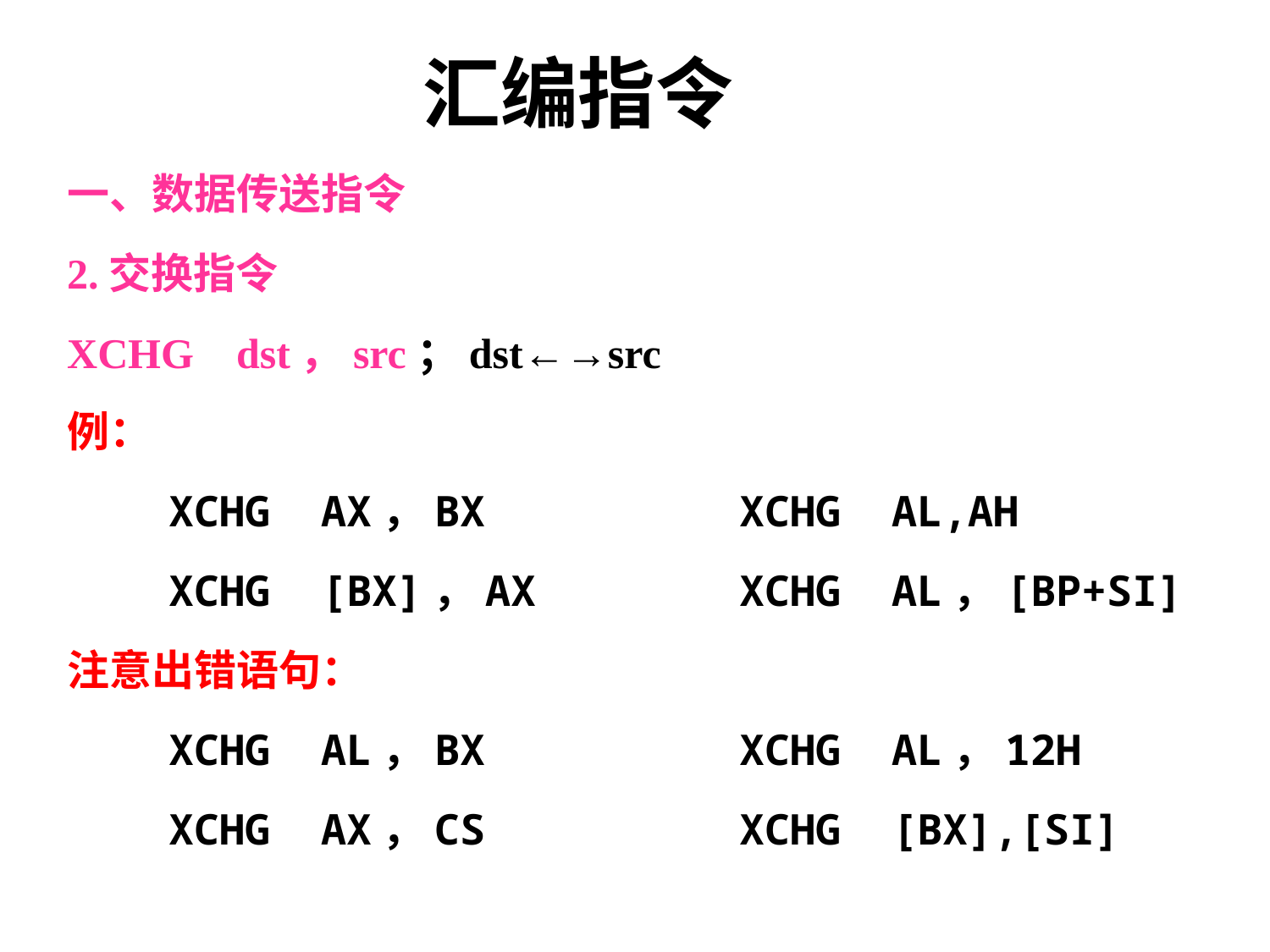

# 汇编指令
一、数据传送指令
2.交换指令
XCHG    dst，src；dst←→src
例：
    XCHG  AX，BX          XCHG  AL,AH
    XCHG  [BX]，AX        XCHG  AL，[BP+SI]
注意出错语句：
    XCHG  AL，BX          XCHG  AL，12H
    XCHG  AX，CS          XCHG  [BX],[SI]